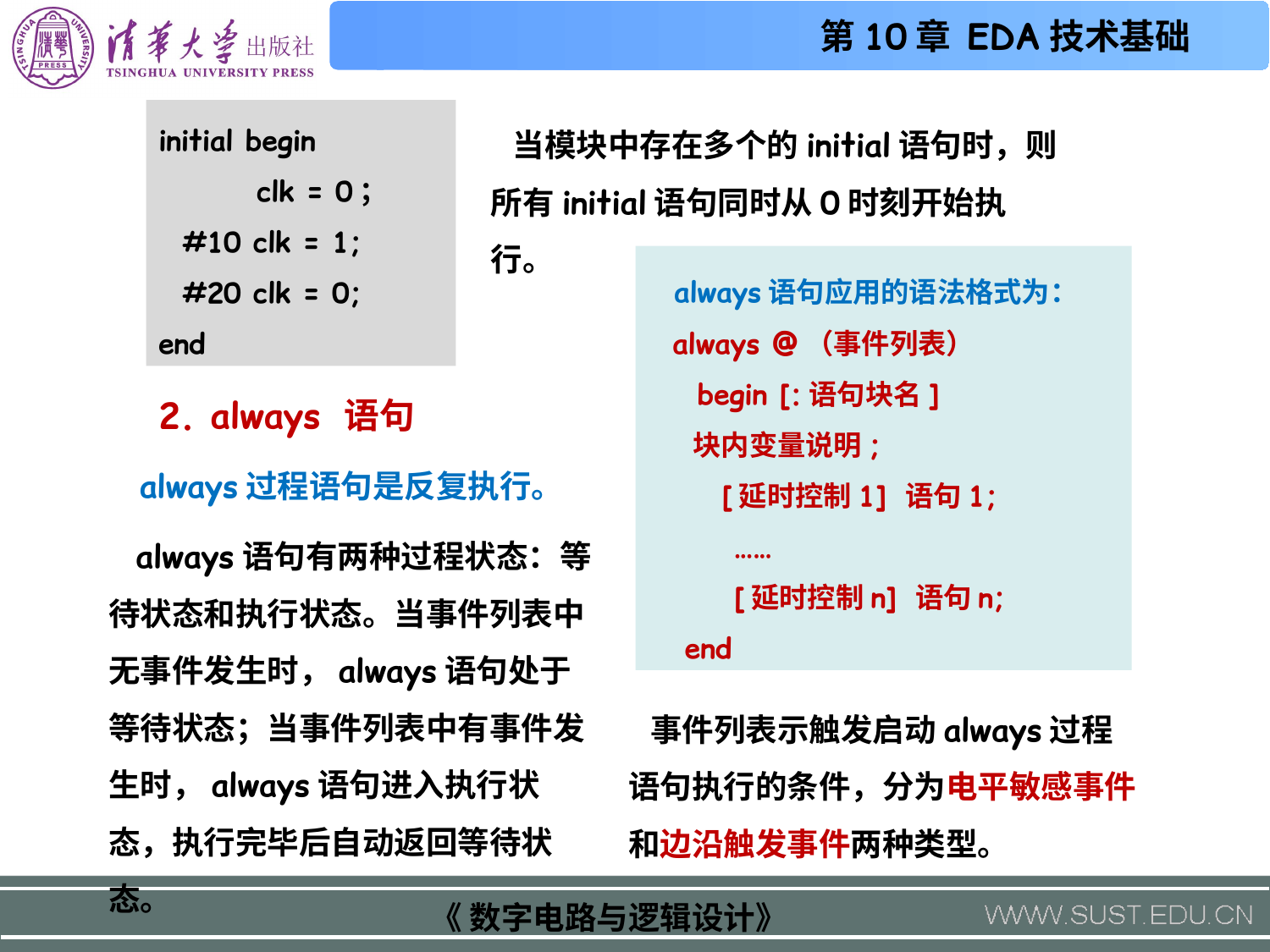

initial begin
        clk = 0；
  #10 clk = 1;
  #20 clk = 0;
end
  当模块中存在多个的initial语句时，则所有initial语句同时从0时刻开始执行。
  always语句应用的语法格式为：
  always @（事件列表）
    begin [:语句块名]
      块内变量说明;
      [延时控制1] 语句1;
       ……
       [延时控制n] 语句n;
   end
2. always 语句
always过程语句是反复执行。
  always语句有两种过程状态：等待状态和执行状态。当事件列表中无事件发生时，always语句处于等待状态；当事件列表中有事件发生时，always语句进入执行状态，执行完毕后自动返回等待状态。
  事件列表示触发启动always过程语句执行的条件，分为电平敏感事件和边沿触发事件两种类型。